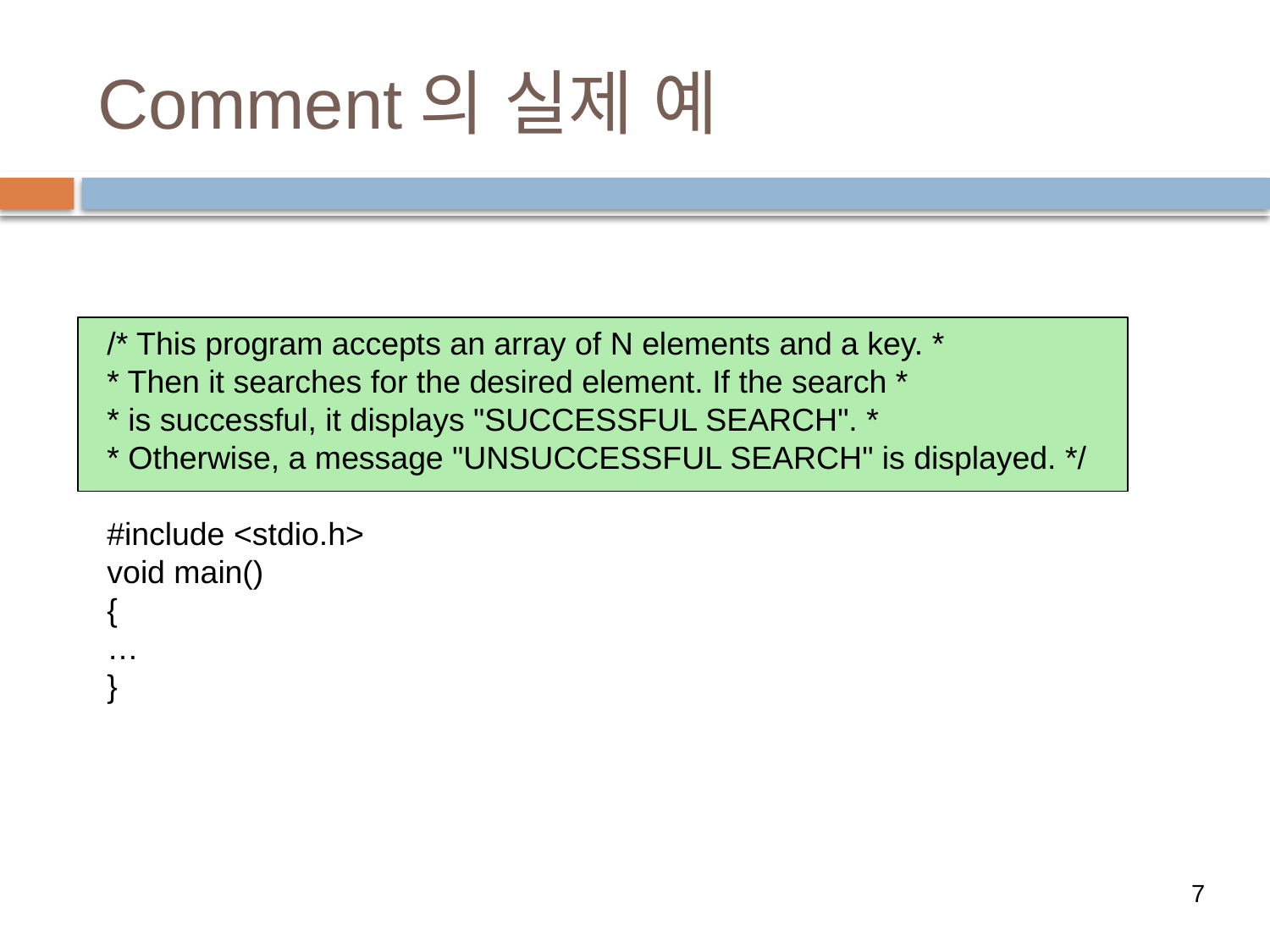

# Comment의 실제 예

/* This program accepts an array of N elements and a key. *
* Then it searches for the desired element. If the search *
* is successful, it displays "SUCCESSFUL SEARCH". *
* Otherwise, a message "UNSUCCESSFUL SEARCH" is displayed. */

#include <stdio.h>
void main()
{
…
}

7